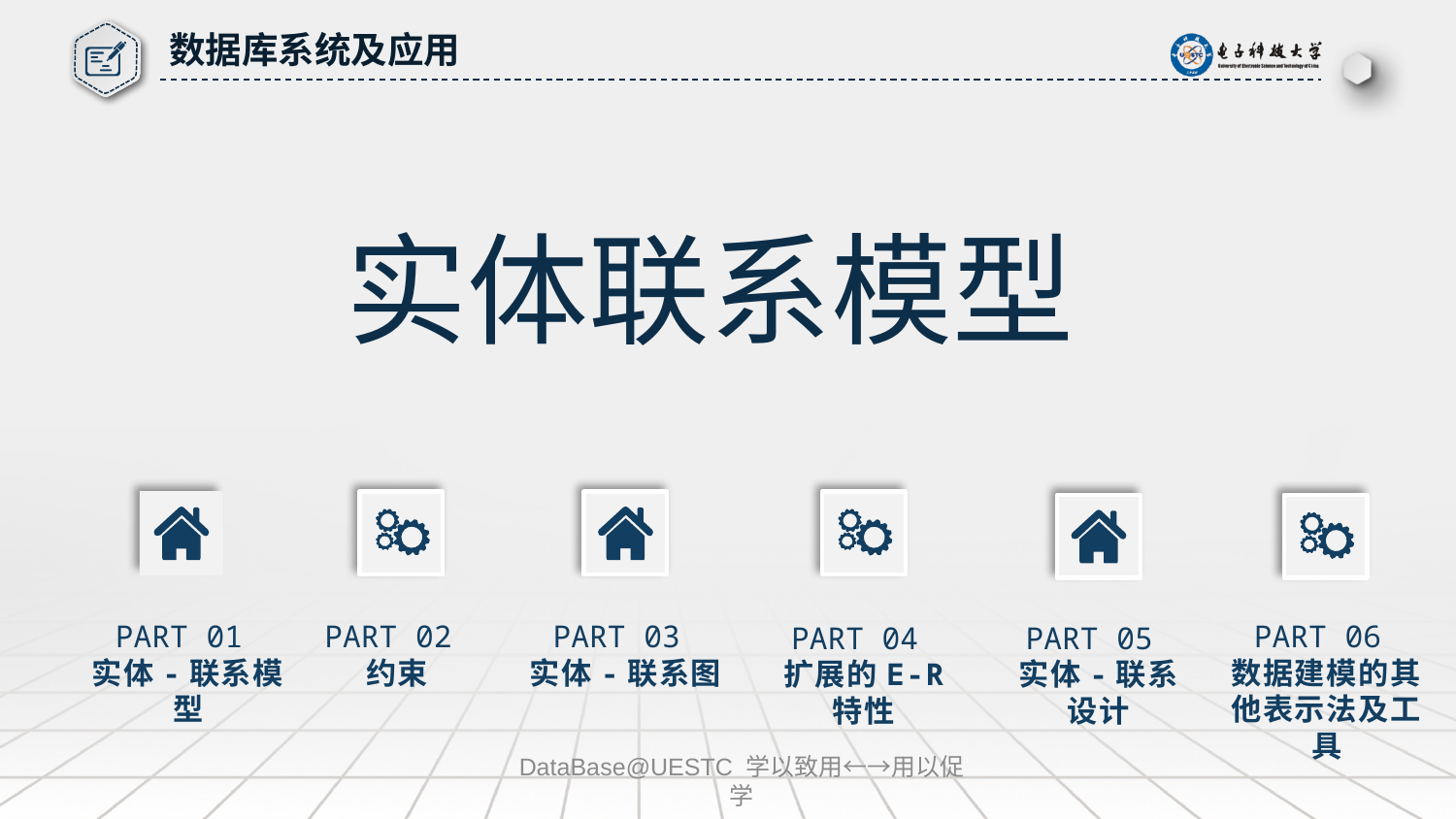

数据库系统及应用
实体联系模型

PART 03
实体-联系图
PART 01
实体-联系模型
PART 02
约束
PART 06
数据建模的其他表示法及工具
PART 04
扩展的E-R
特性
PART 05
实体-联系
设计
DataBase@UESTC 学以致用←→用以促学
1